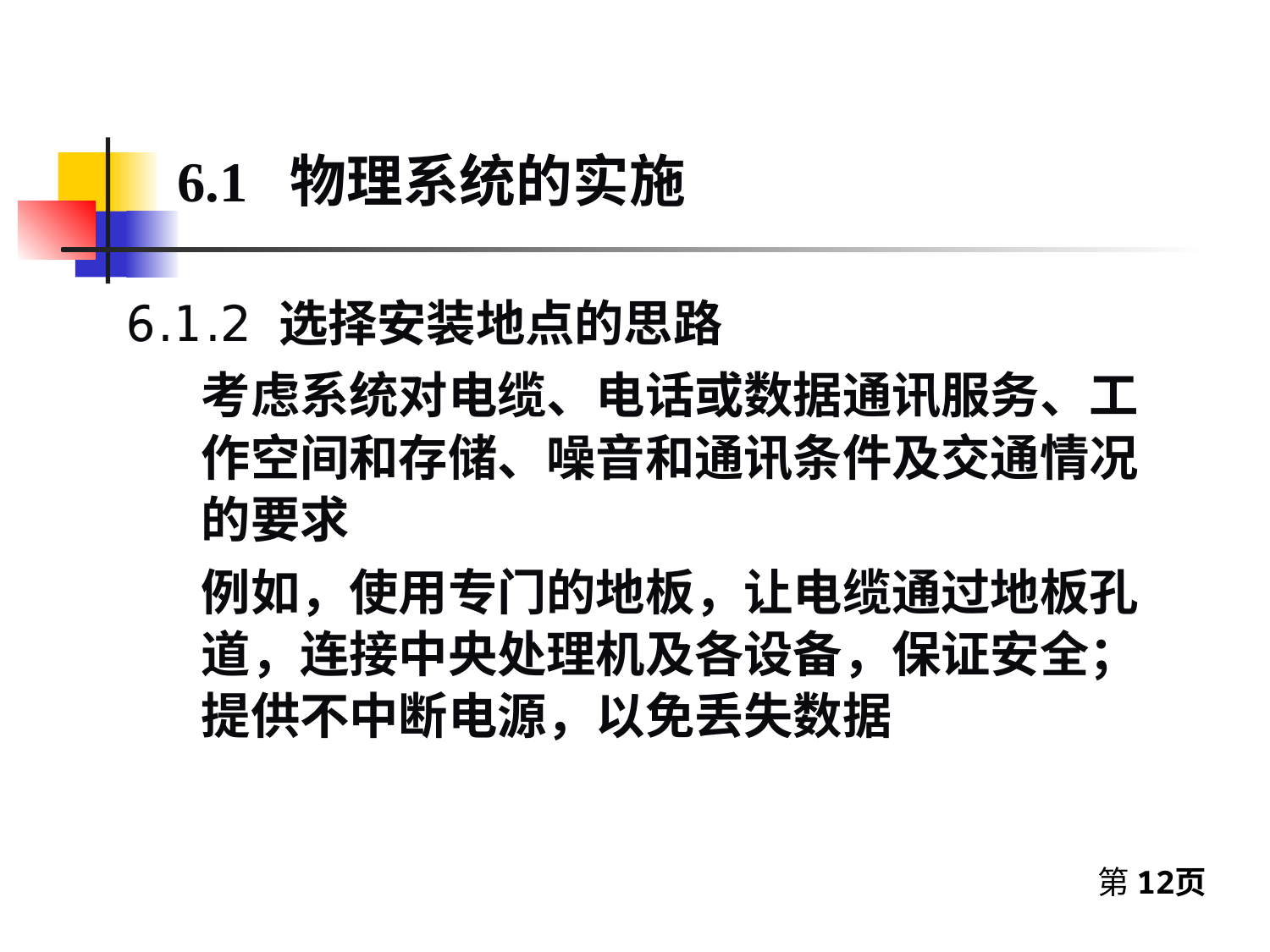

6.1  物理系统的实施
6.1.2 选择安装地点的思路
考虑系统对电缆、电话或数据通讯服务、工作空间和存储、噪音和通讯条件及交通情况的要求
例如，使用专门的地板，让电缆通过地板孔道，连接中央处理机及各设备，保证安全；提供不中断电源，以免丢失数据